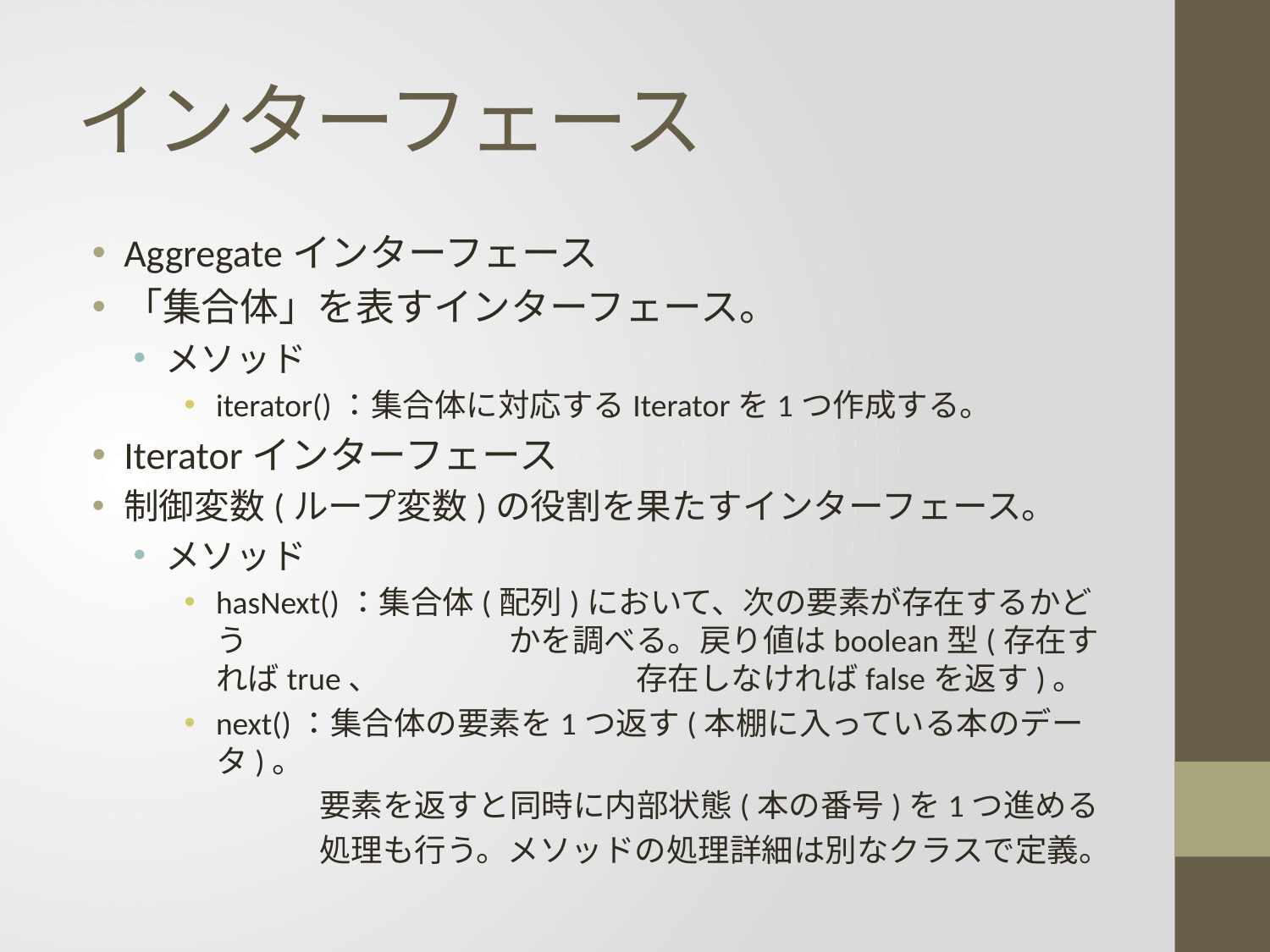

# インターフェース
Aggregateインターフェース
「集合体」を表すインターフェース。
メソッド
iterator()：集合体に対応するIteratorを1つ作成する。
Iteratorインターフェース
制御変数(ループ変数)の役割を果たすインターフェース。
メソッド
hasNext()：集合体(配列)において、次の要素が存在するかどう	　	 　かを調べる。戻り値はboolean型(存在すればtrue、	 	 　存在しなければfalseを返す)。
next()：集合体の要素を1つ返す(本棚に入っている本のデータ)。
　          　要素を返すと同時に内部状態(本の番号)を1つ進める
　          　処理も行う。メソッドの処理詳細は別なクラスで定義。